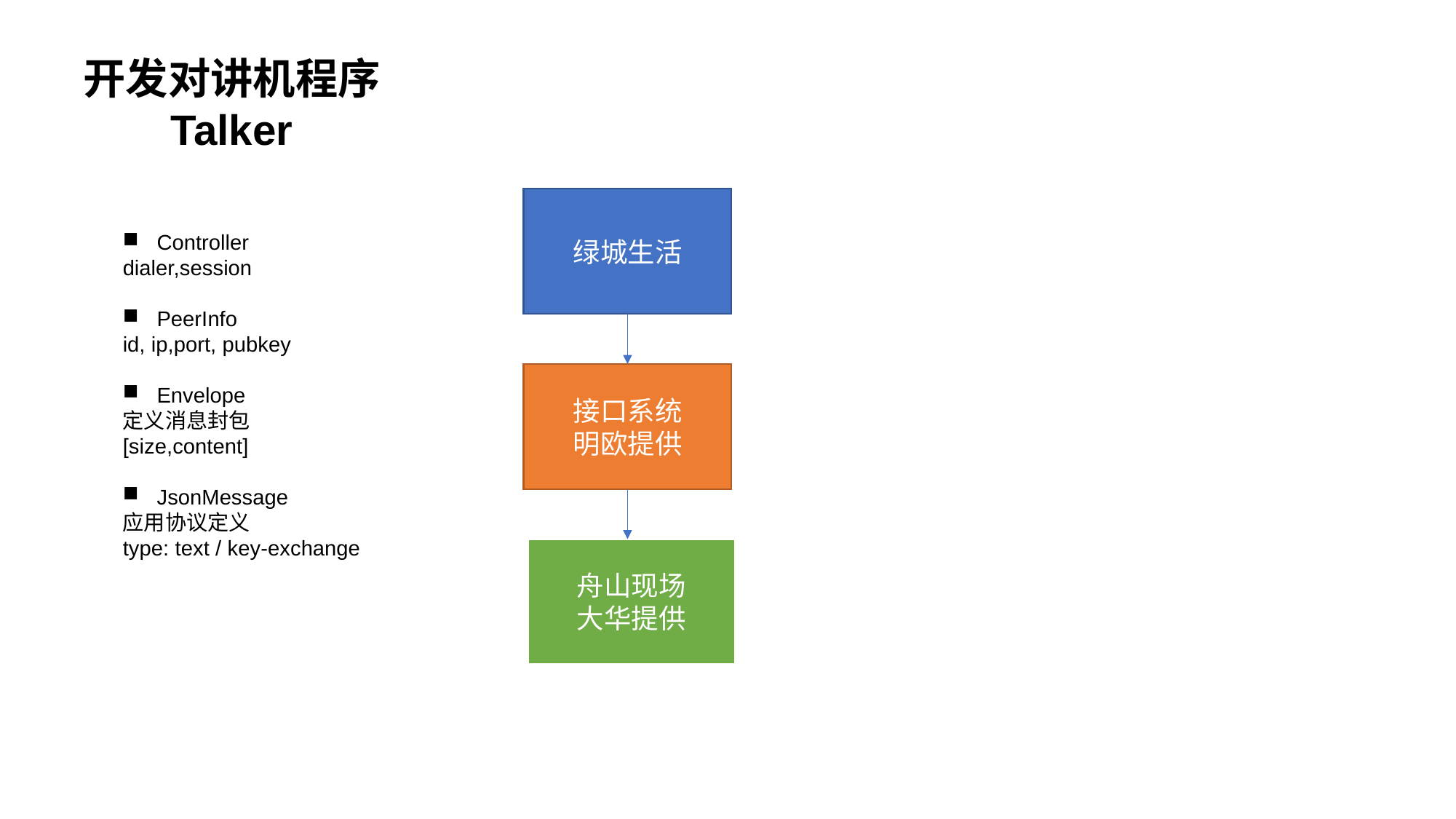

开发对讲机程序
Talker
绿城生活
Controller
dialer,session

PeerInfo
id, ip,port, pubkey

Envelope
定义消息封包
[size,content]

JsonMessage
应用协议定义
type: text / key-exchange

接口系统
明欧提供
舟山现场
大华提供